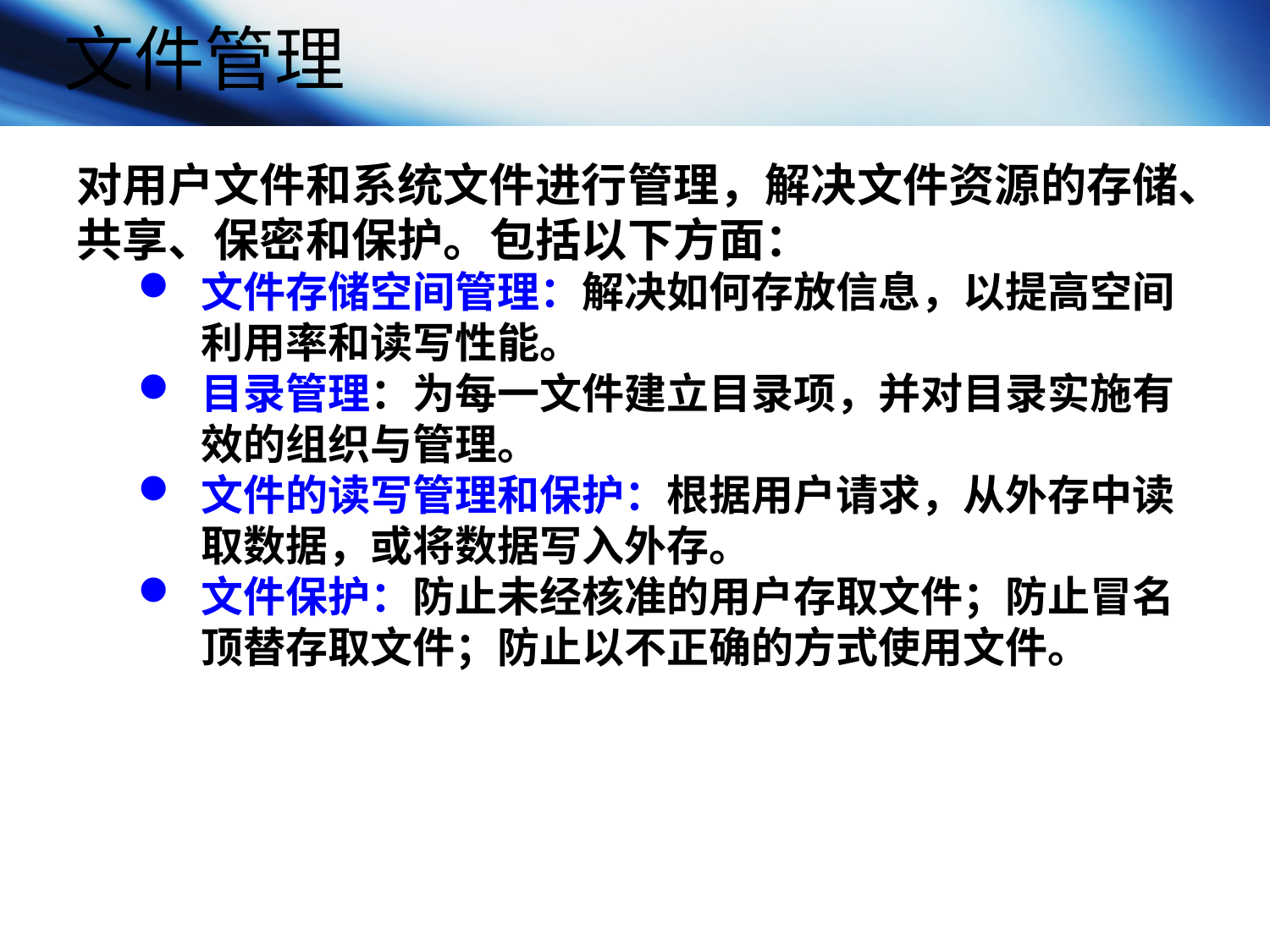

文件管理
对用户文件和系统文件进行管理，解决文件资源的存储、共享、保密和保护。包括以下方面：
文件存储空间管理：解决如何存放信息，以提高空间利用率和读写性能。
目录管理：为每一文件建立目录项，并对目录实施有效的组织与管理。
文件的读写管理和保护：根据用户请求，从外存中读取数据，或将数据写入外存。
文件保护：防止未经核准的用户存取文件；防止冒名顶替存取文件；防止以不正确的方式使用文件。